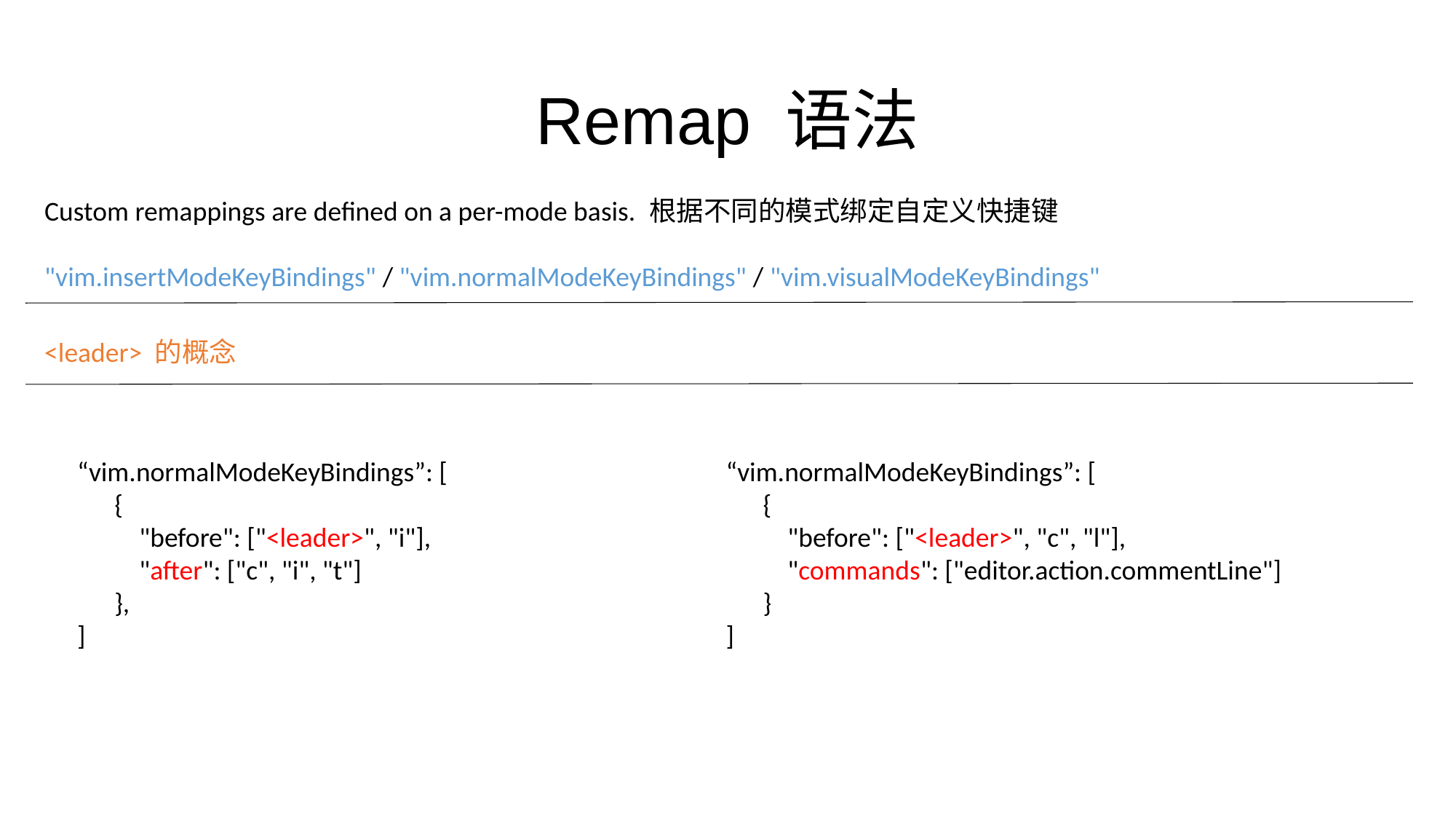

# Remap 语法
Custom remappings are defined on a per-mode basis. 根据不同的模式绑定自定义快捷键

"vim.insertModeKeyBindings" / "vim.normalModeKeyBindings" / "vim.visualModeKeyBindings"
<leader> 的概念
“vim.normalModeKeyBindings”: [
      {
          "before": ["<leader>", "i"],
          "after": ["c", "i", "t"]
      },
]
“vim.normalModeKeyBindings”: [
      {
          "before": ["<leader>", "c", "l"],
          "commands": ["editor.action.commentLine"]
      }
]